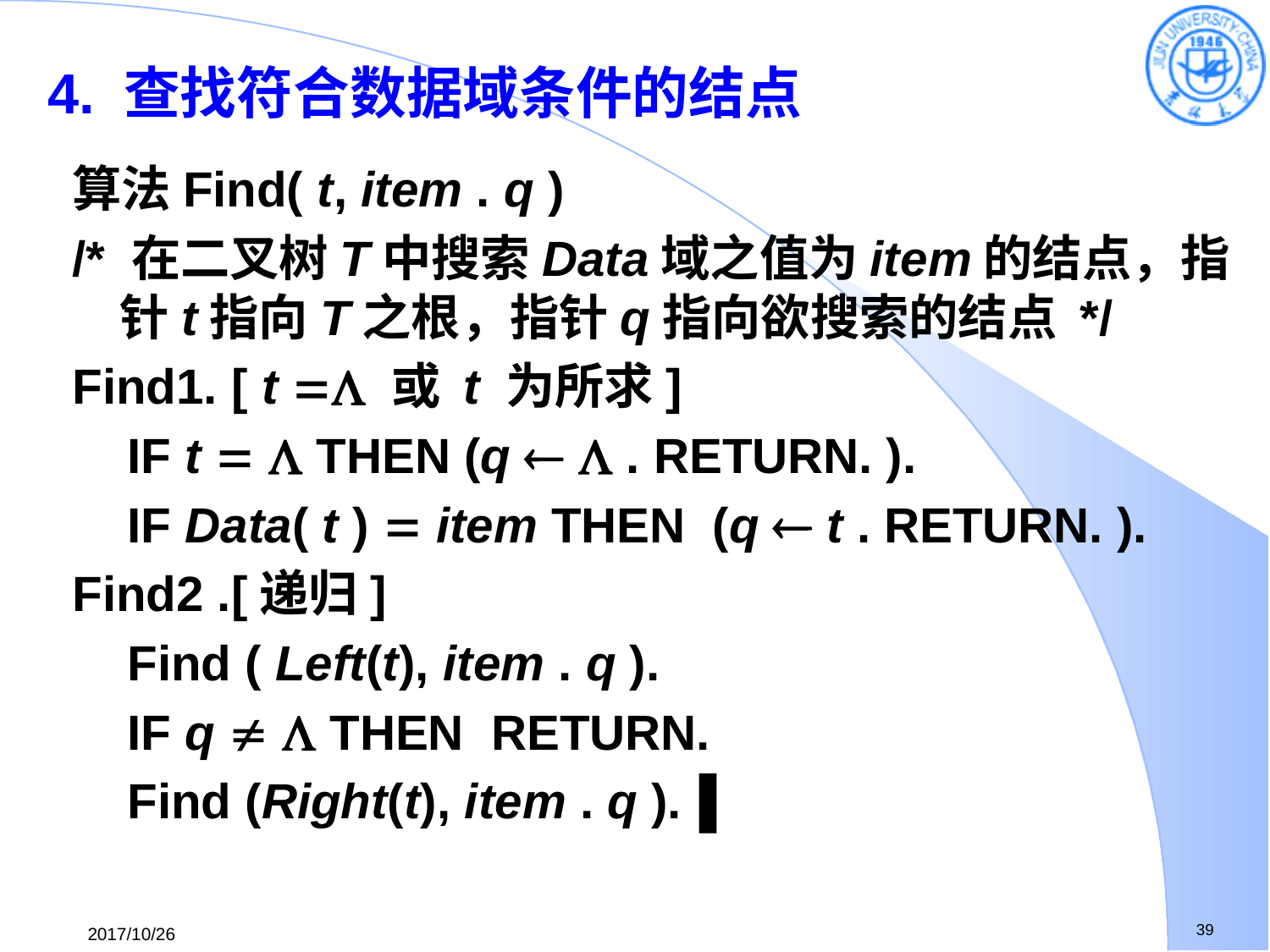

# 4. 查找符合数据域条件的结点
算法Find( t, item . q )
/* 在二叉树T中搜索Data域之值为item的结点，指针t指向T之根，指针q指向欲搜索的结点 */
Find1. [ t =Λ 或 t 为所求]
    IF t = Λ THEN (q ← Λ . RETURN. ).
    IF Data( t ) = item THEN  (q ← t . RETURN. ).
Find2 .[递归]
    Find ( Left(t), item . q ).
    IF q ≠ Λ THEN  RETURN.
    Find (Right(t), item . q ).▐